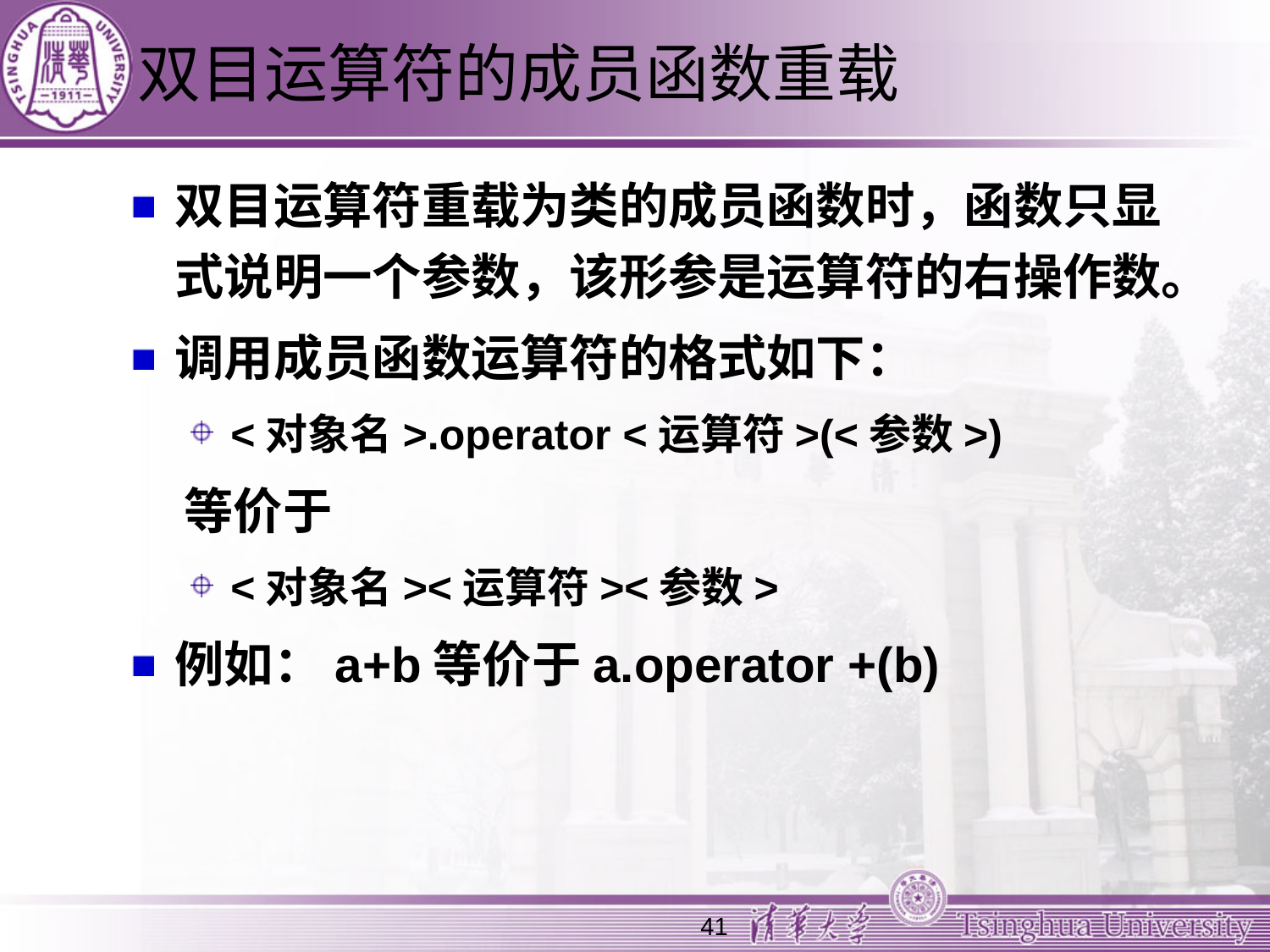

# 双目运算符的成员函数重载
双目运算符重载为类的成员函数时，函数只显式说明一个参数，该形参是运算符的右操作数。
调用成员函数运算符的格式如下：
<对象名>.operator <运算符>(<参数>)
    等价于
<对象名><运算符><参数>
例如：a+b等价于a.operator +(b)
41